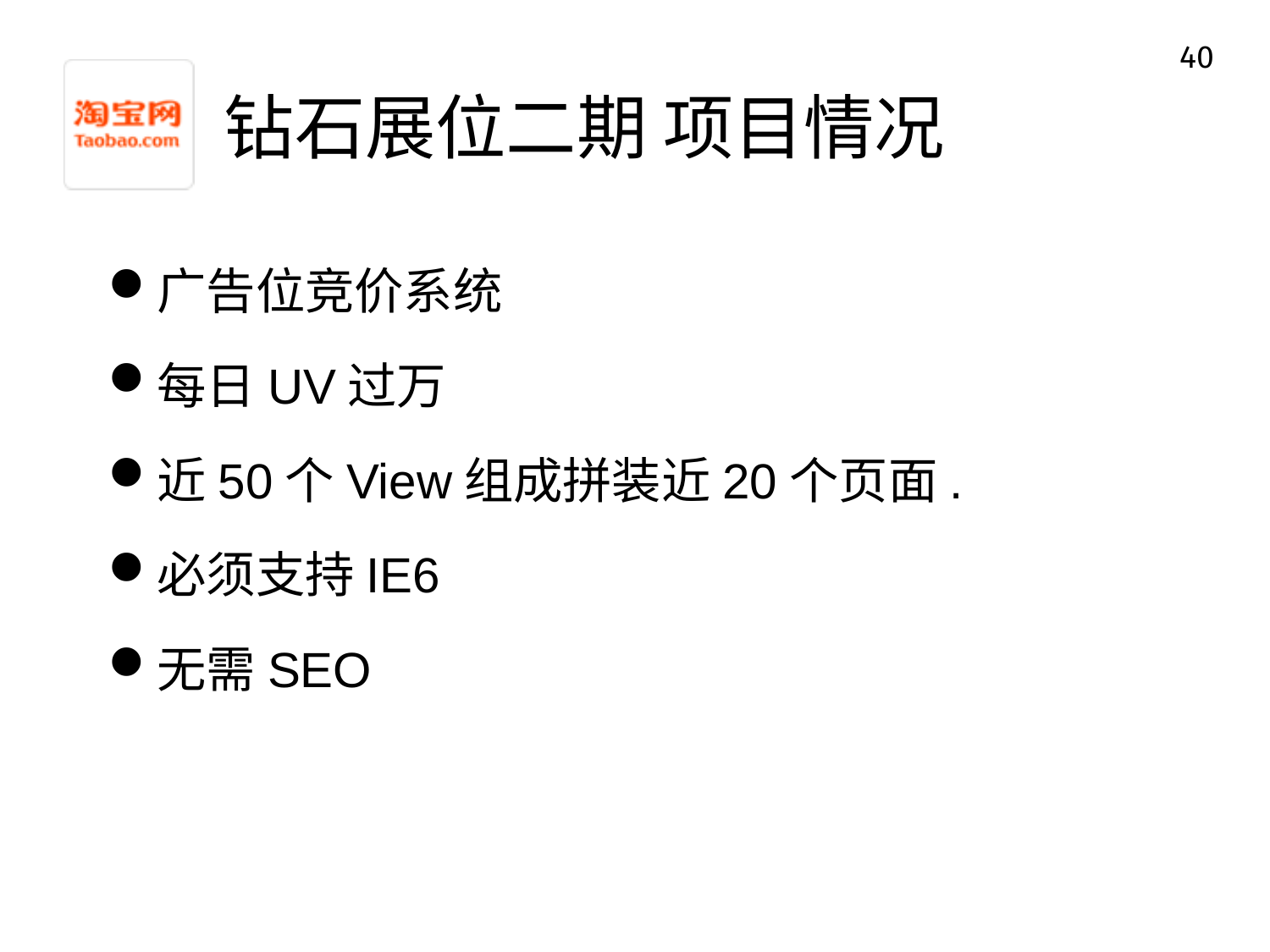

40
# 钻石展位二期 项目情况
广告位竞价系统
每日UV过万
近50个View组成拼装近20个页面.
必须支持IE6
无需SEO